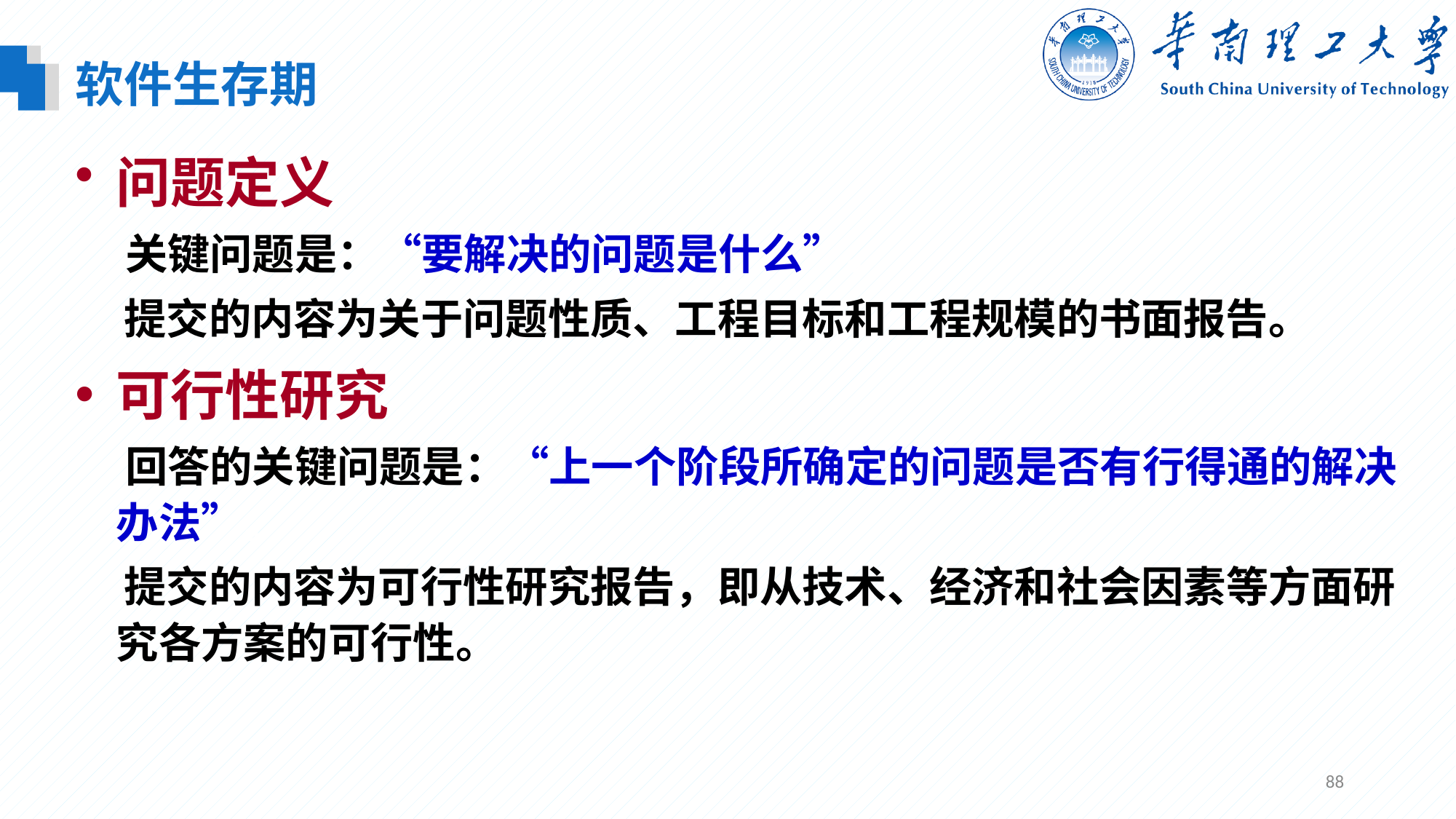

软件生存期
问题定义
     关键问题是：“要解决的问题是什么”。
    提交的内容为关于问题性质、工程目标和工程规模的书面报告。
可行性研究
     回答的关键问题是：“上一个阶段所确定的问题是否有行得通的解决办法”。
    提交的内容为可行性研究报告，即从技术、经济和社会因素等方面研究各方案的可行性。
88